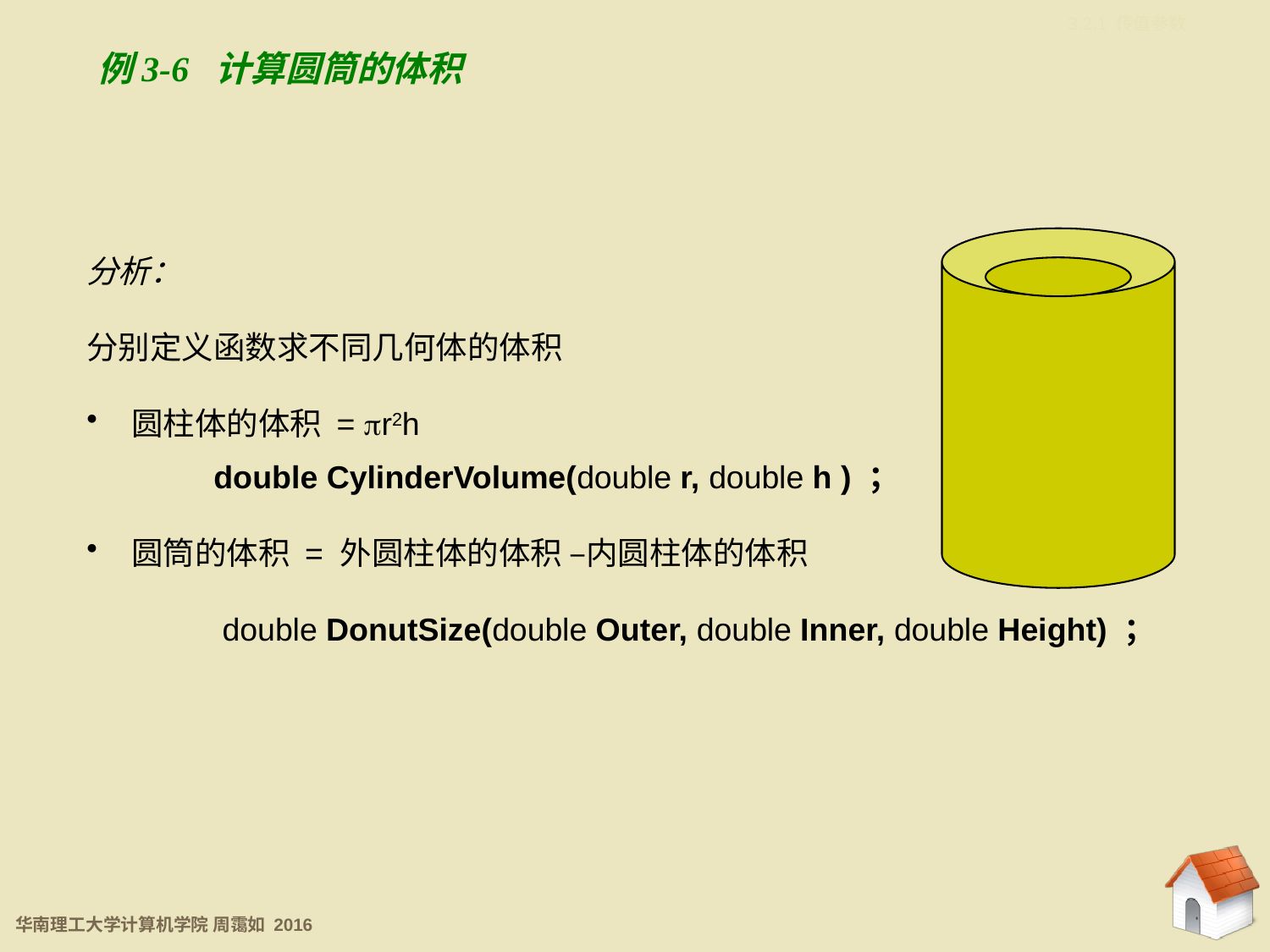

3.2.1 传值参数
例3-6  计算圆筒的体积
分析：
分别定义函数求不同几何体的体积
 圆柱体的体积 = πr2h
	double CylinderVolume(double r, double h ) ；
 圆筒的体积 = 外圆柱体的体积 –内圆柱体的体积
	 double DonutSize(double Outer, double Inner, double Height) ；